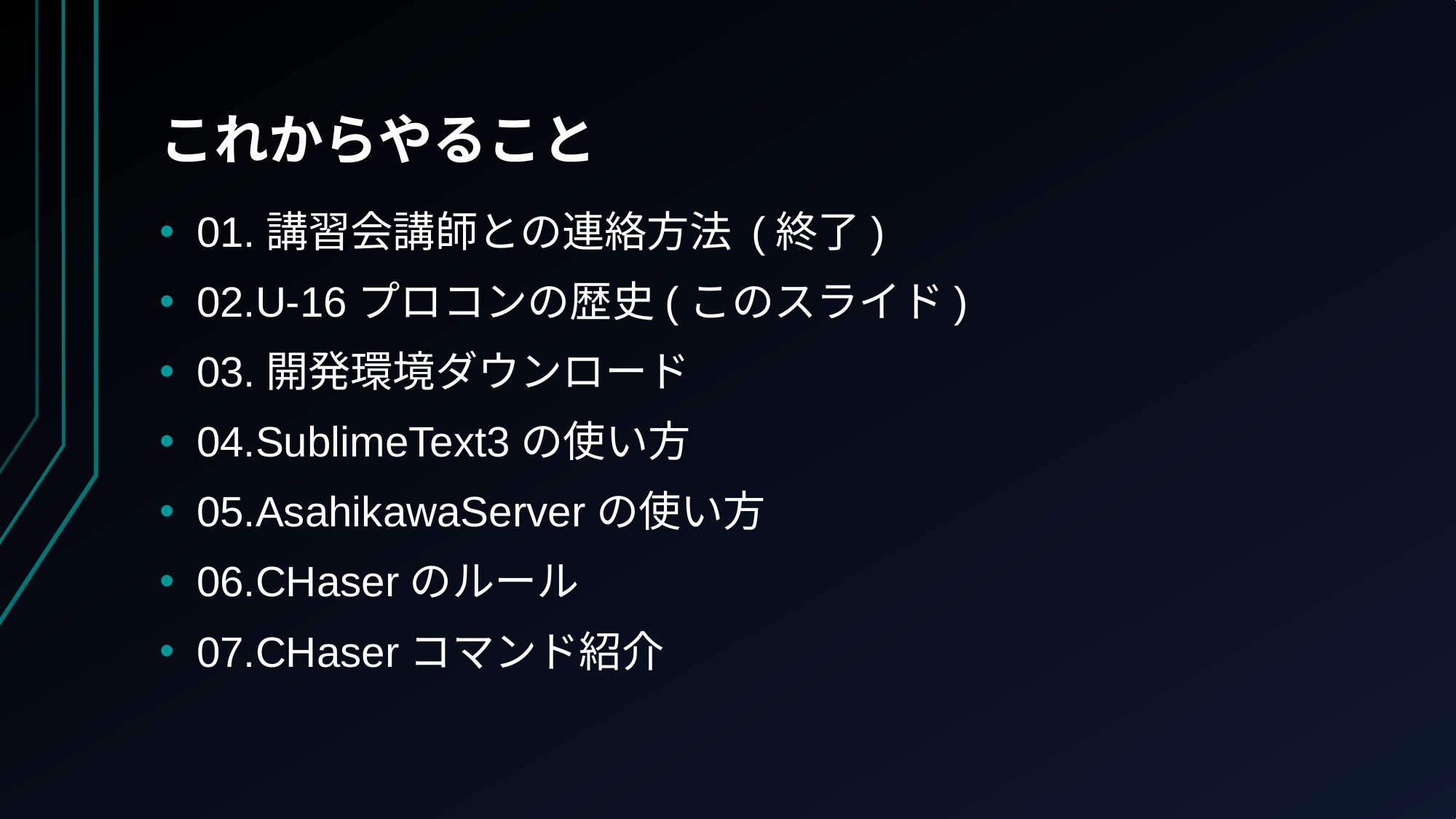

# これからやること
01.講習会講師との連絡方法 (終了)
02.U-16プロコンの歴史(このスライド)
03.開発環境ダウンロード
04.SublimeText3の使い方
05.AsahikawaServerの使い方
06.CHaserのルール
07.CHaserコマンド紹介